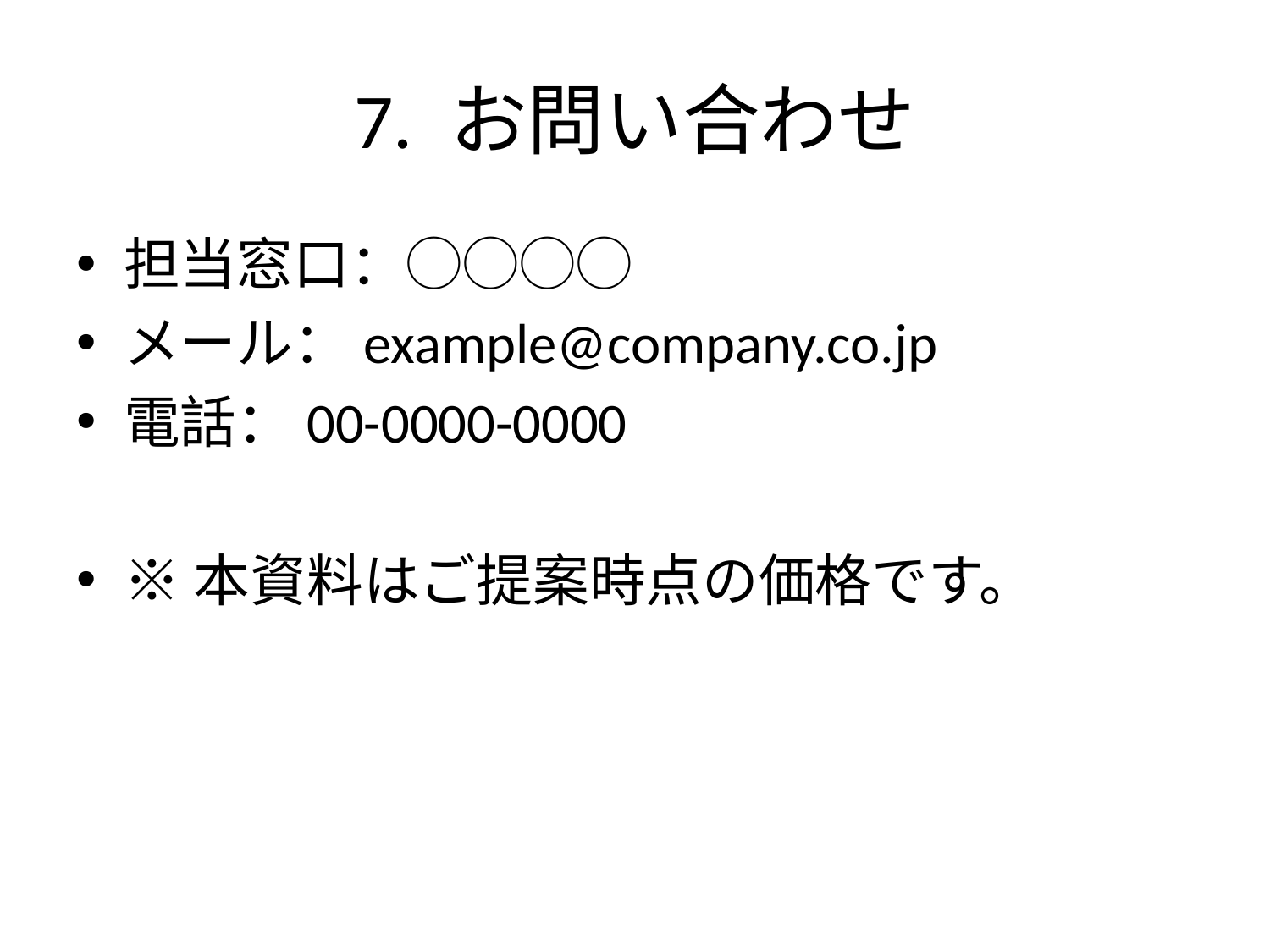

# 7. お問い合わせ
担当窓口：◯◯◯◯
メール：example@company.co.jp
電話：00-0000-0000

※本資料はご提案時点の価格です。